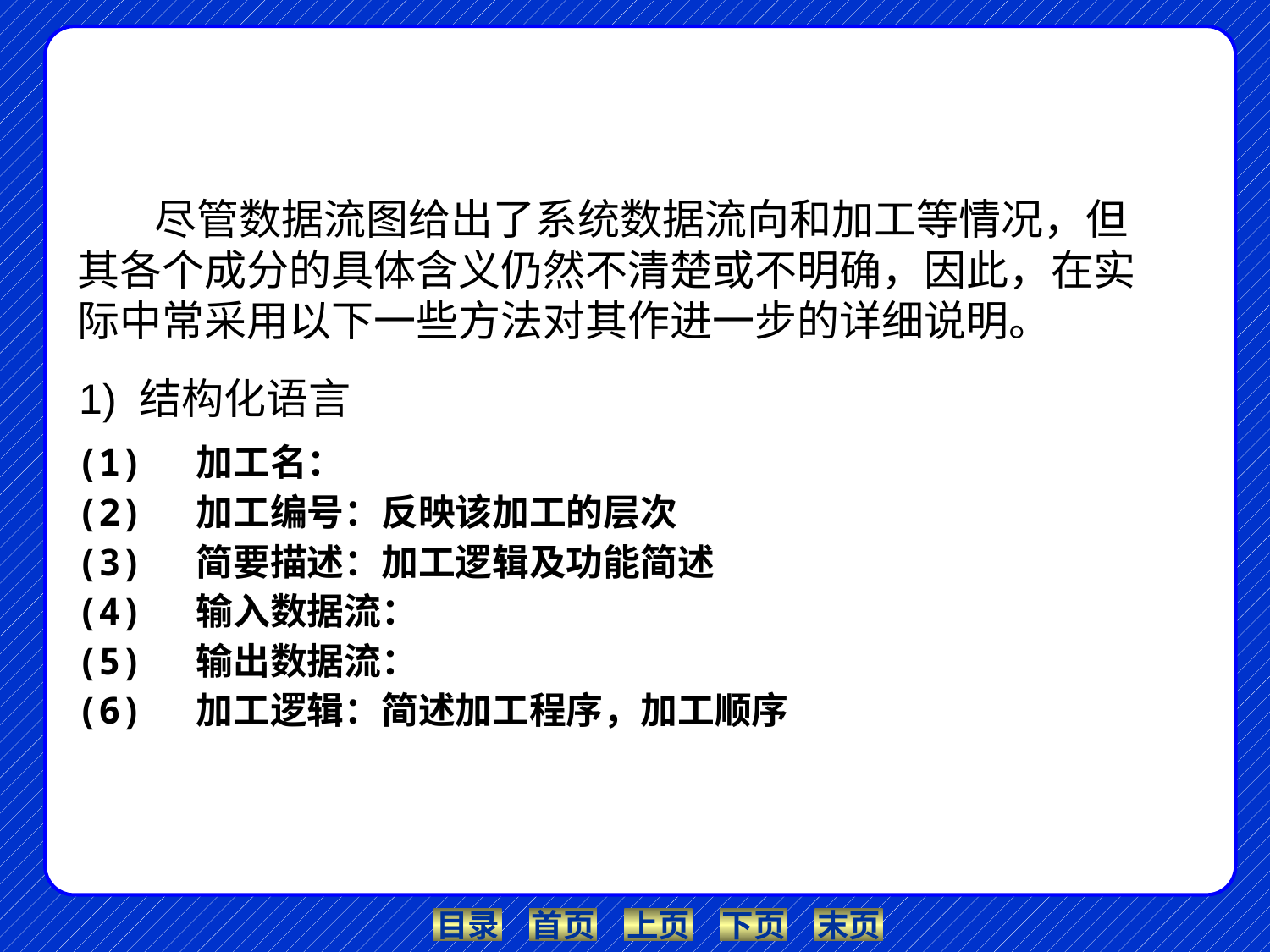

尽管数据流图给出了系统数据流向和加工等情况，但其各个成分的具体含义仍然不清楚或不明确，因此，在实际中常采用以下一些方法对其作进一步的详细说明。
 1) 结构化语言
(1)  加工名：
(2)  加工编号：反映该加工的层次
(3)  简要描述：加工逻辑及功能简述
(4)  输入数据流：
(5)  输出数据流：
(6)  加工逻辑：简述加工程序，加工顺序